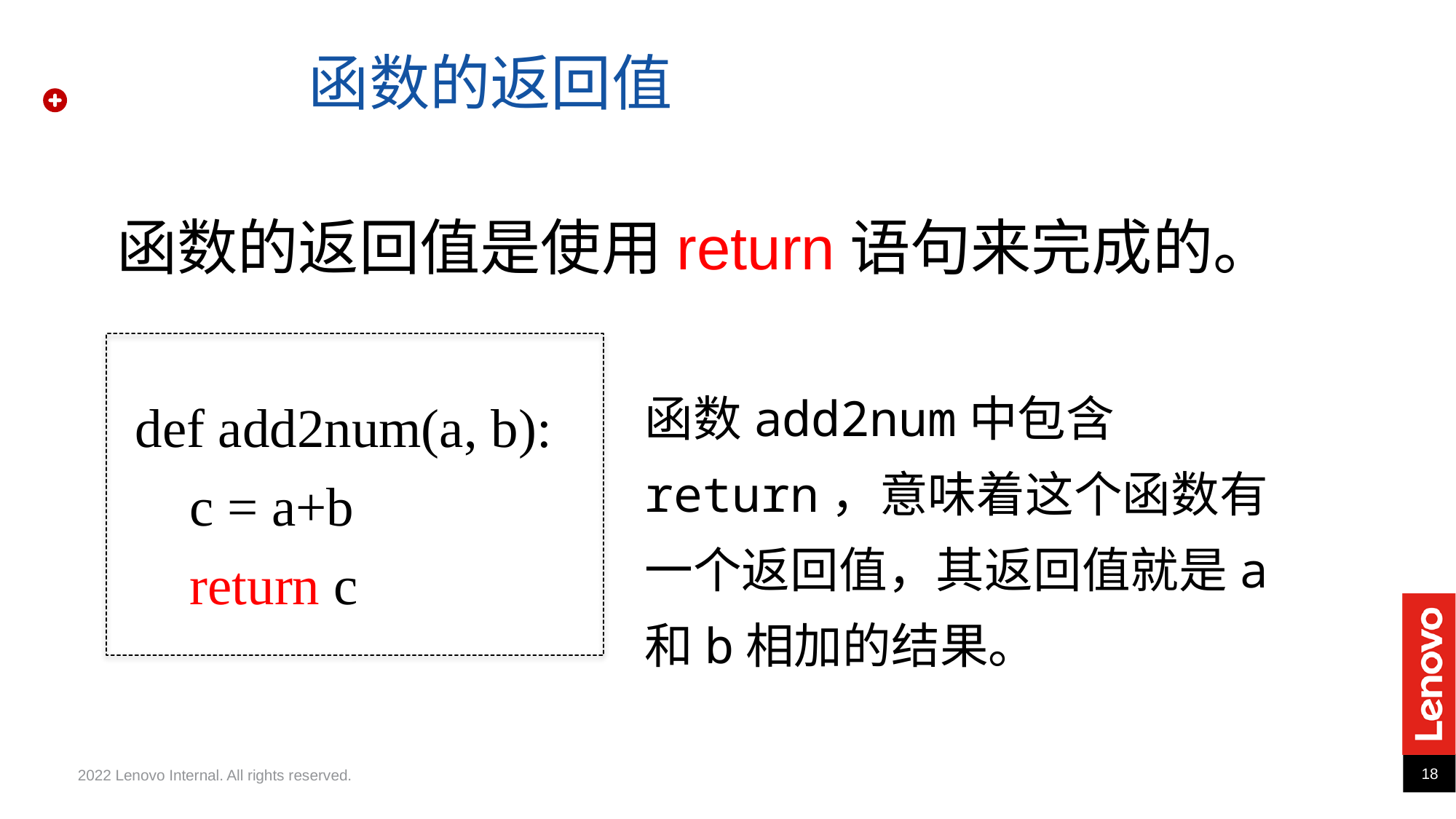

函数的返回值
函数的返回值是使用return语句来完成的。

函数add2num中包含return，意味着这个函数有一个返回值，其返回值就是a和b相加的结果。
def add2num(a, b):
    c = a+b
    return c